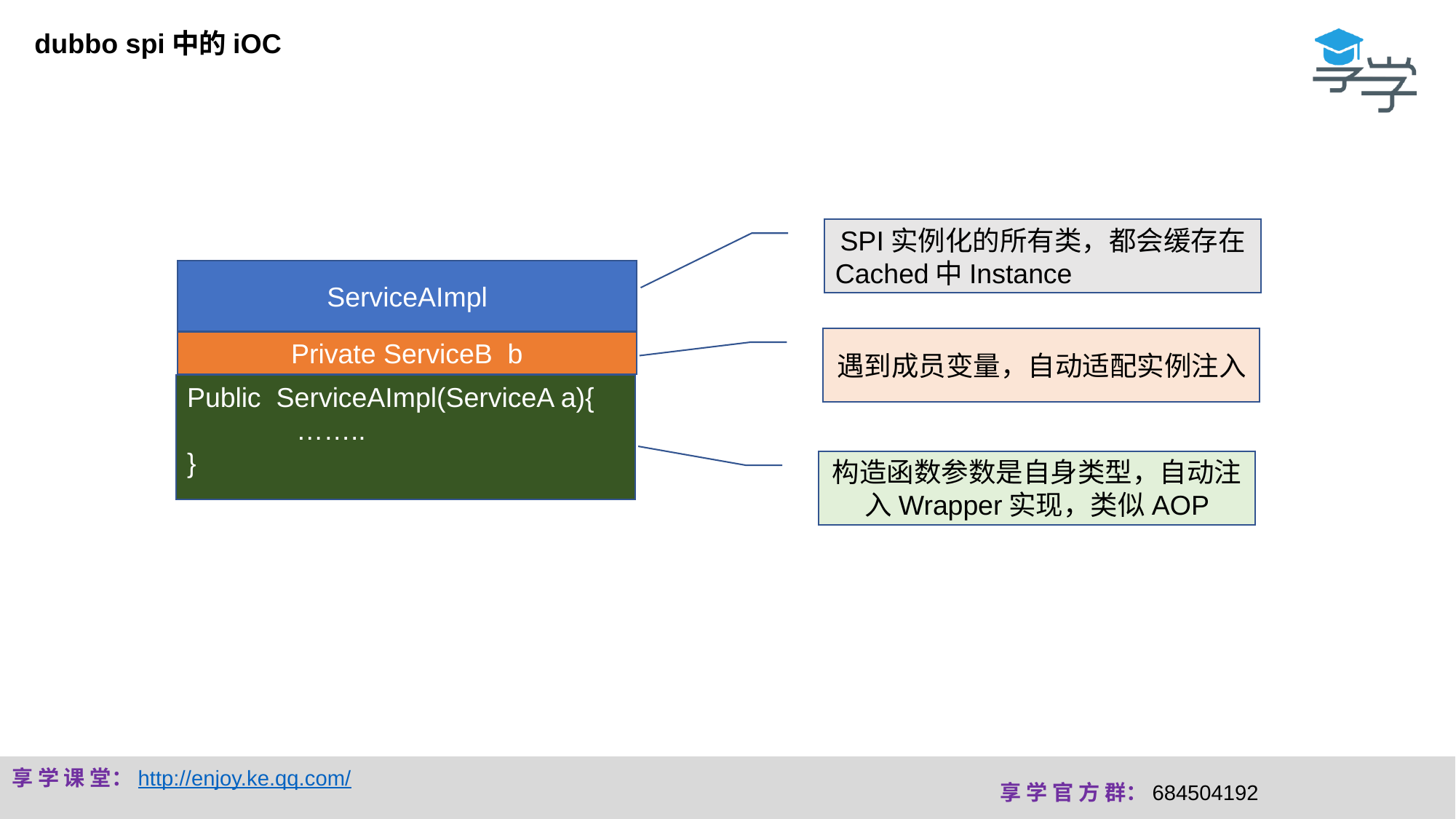

dubbo spi中的iOC
SPI实例化的所有类，都会缓存在
Cached中Instance
ServiceAImpl
遇到成员变量，自动适配实例注入
Private ServiceB  b
Public  ServiceAImpl(ServiceA a){
	……..
}
构造函数参数是自身类型，自动注入Wrapper实现，类似AOP